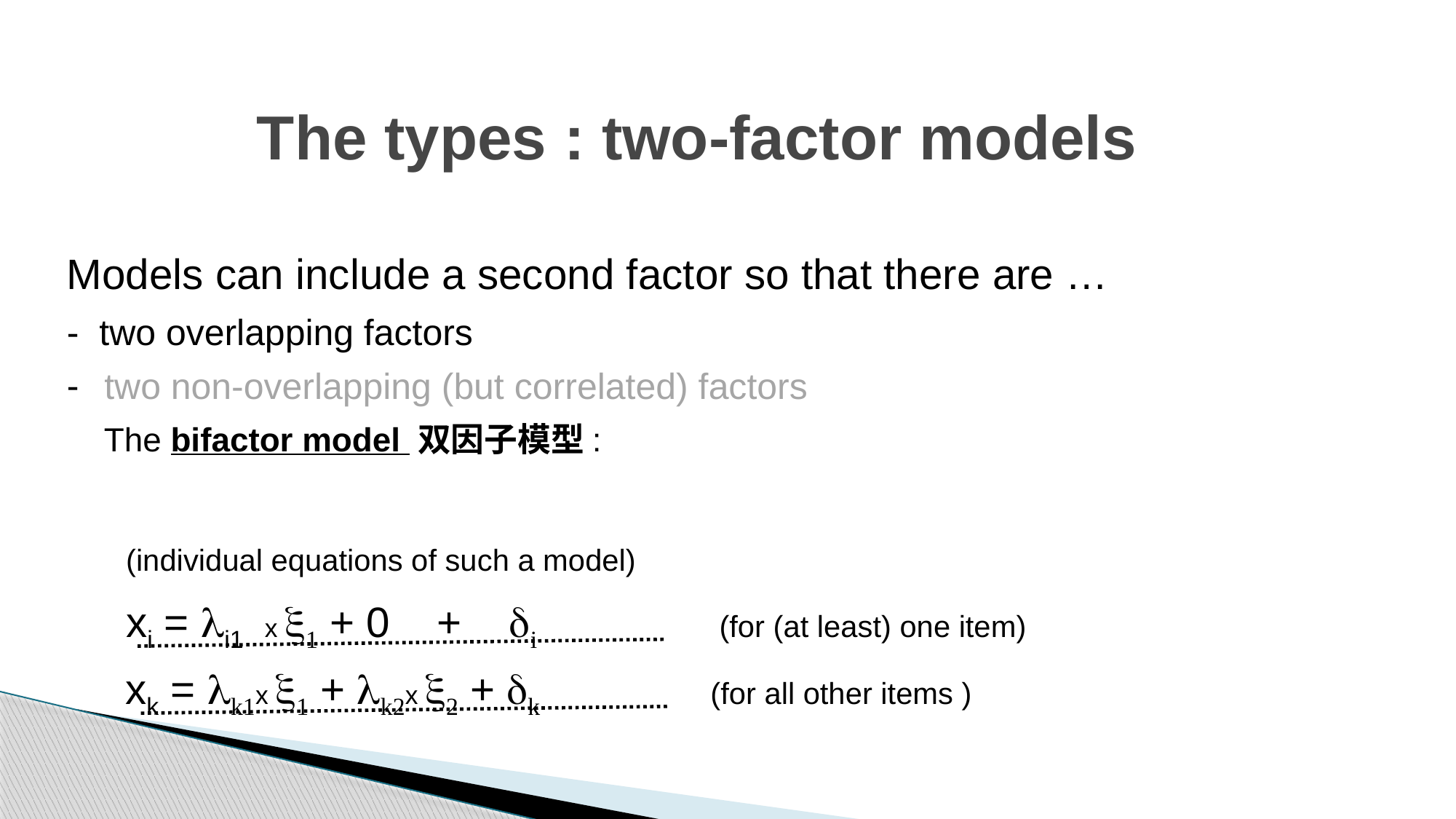

# The types : two-factor models
Models can include a second factor so that there are …
-  two overlapping factors
 two non-overlapping (but correlated) factors
    The bifactor model 双因子模型:

     (individual equations of such a model)
     xi = λi1 x ξ1 + 0    +    δi         (for (at least) one item)
       xk = λk1x ξ1 + λk2x ξ2 + δk        (for all other items )